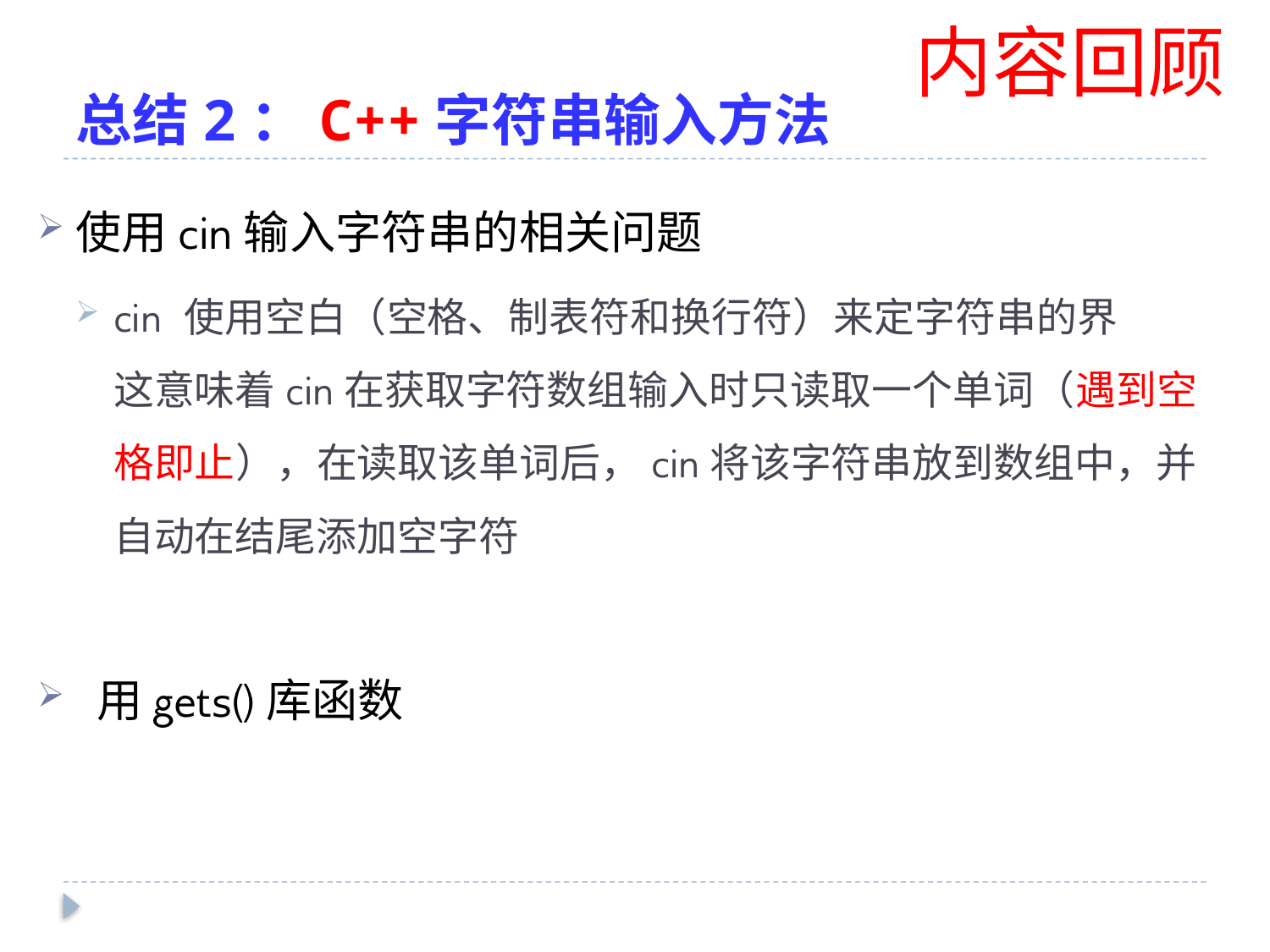

内容回顾
# 总结2：C++字符串输入方法
使用cin输入字符串的相关问题
cin 使用空白（空格、制表符和换行符）来定字符串的界
这意味着cin在获取字符数组输入时只读取一个单词（遇到空格即止），在读取该单词后，cin将该字符串放到数组中，并自动在结尾添加空字符

 用gets()库函数